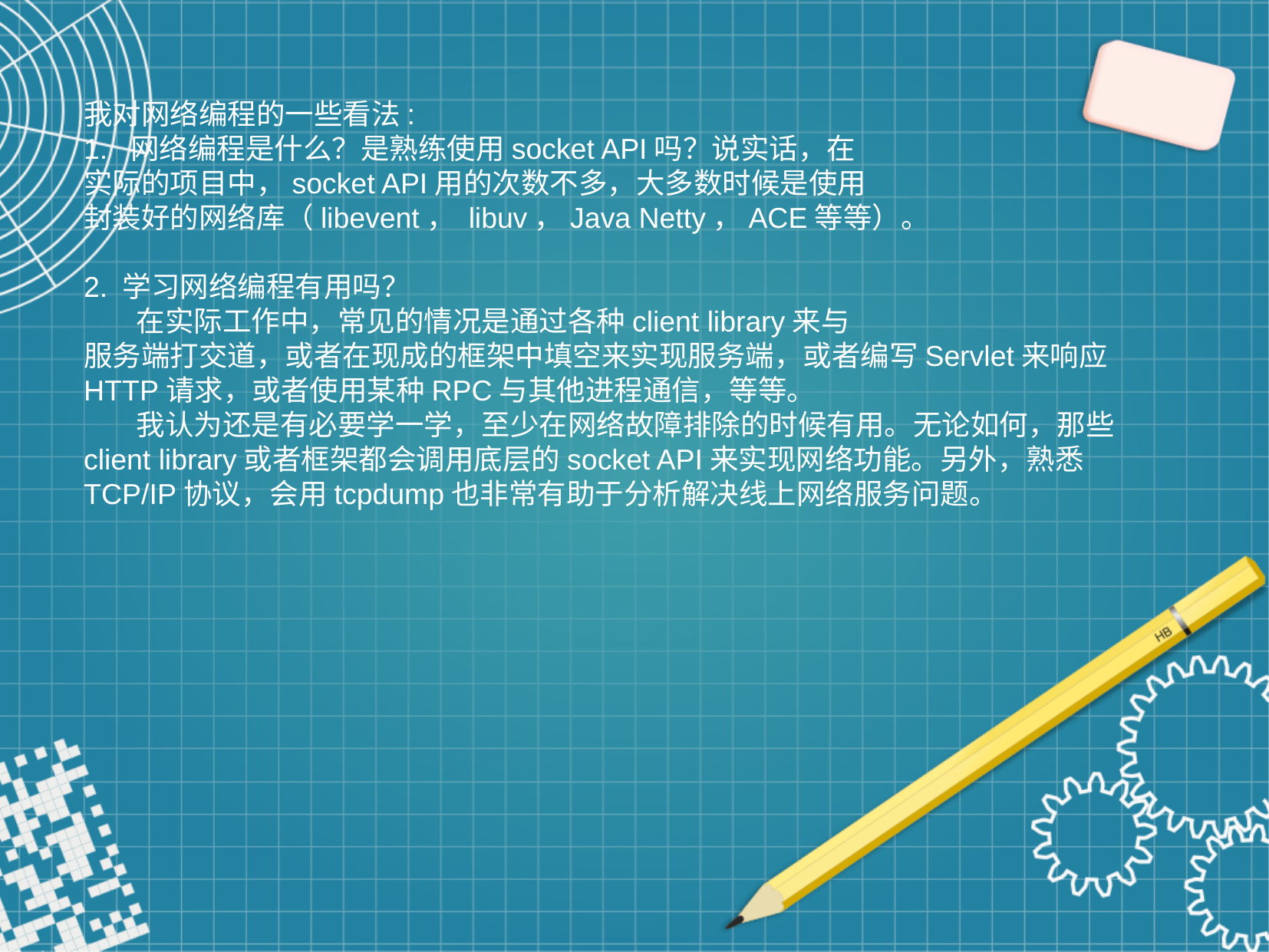

我对网络编程的一些看法:
1.  网络编程是什么？是熟练使用socket API吗？说实话，在
实际的项目中，socket API用的次数不多，大多数时候是使用
封装好的网络库（libevent， libuv，Java Netty，ACE等等）。

2. 学习网络编程有用吗？
       在实际工作中，常见的情况是通过各种client library来与
服务端打交道，或者在现成的框架中填空来实现服务端，或者编写Servlet来响应HTTP请求，或者使用某种RPC与其他进程通信，等等。
       我认为还是有必要学一学，至少在网络故障排除的时候有用。无论如何，那些client library或者框架都会调用底层的socket API来实现网络功能。另外，熟悉TCP/IP协议，会用tcpdump也非常有助于分析解决线上网络服务问题。